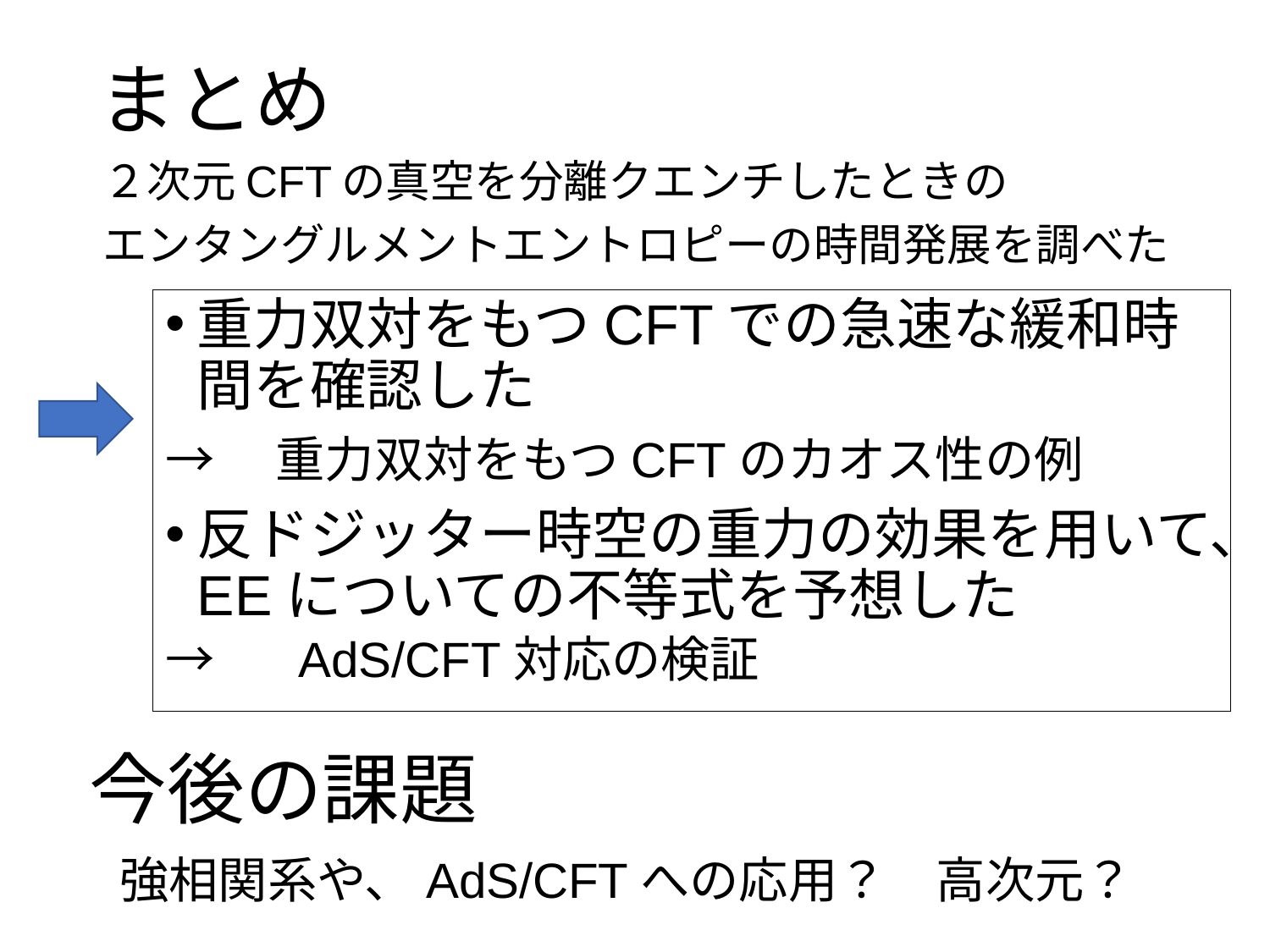

# まとめ
２次元CFTの真空を分離クエンチしたときの
エンタングルメントエントロピーの時間発展を調べた
重力双対をもつCFTでの急速な緩和時間を確認した
→　重力双対をもつCFTのカオス性の例
反ドジッター時空の重力の効果を用いて、EEについての不等式を予想した
→　 AdS/CFT対応の検証

今後の課題
強相関系や、AdS/CFTへの応用？　高次元？